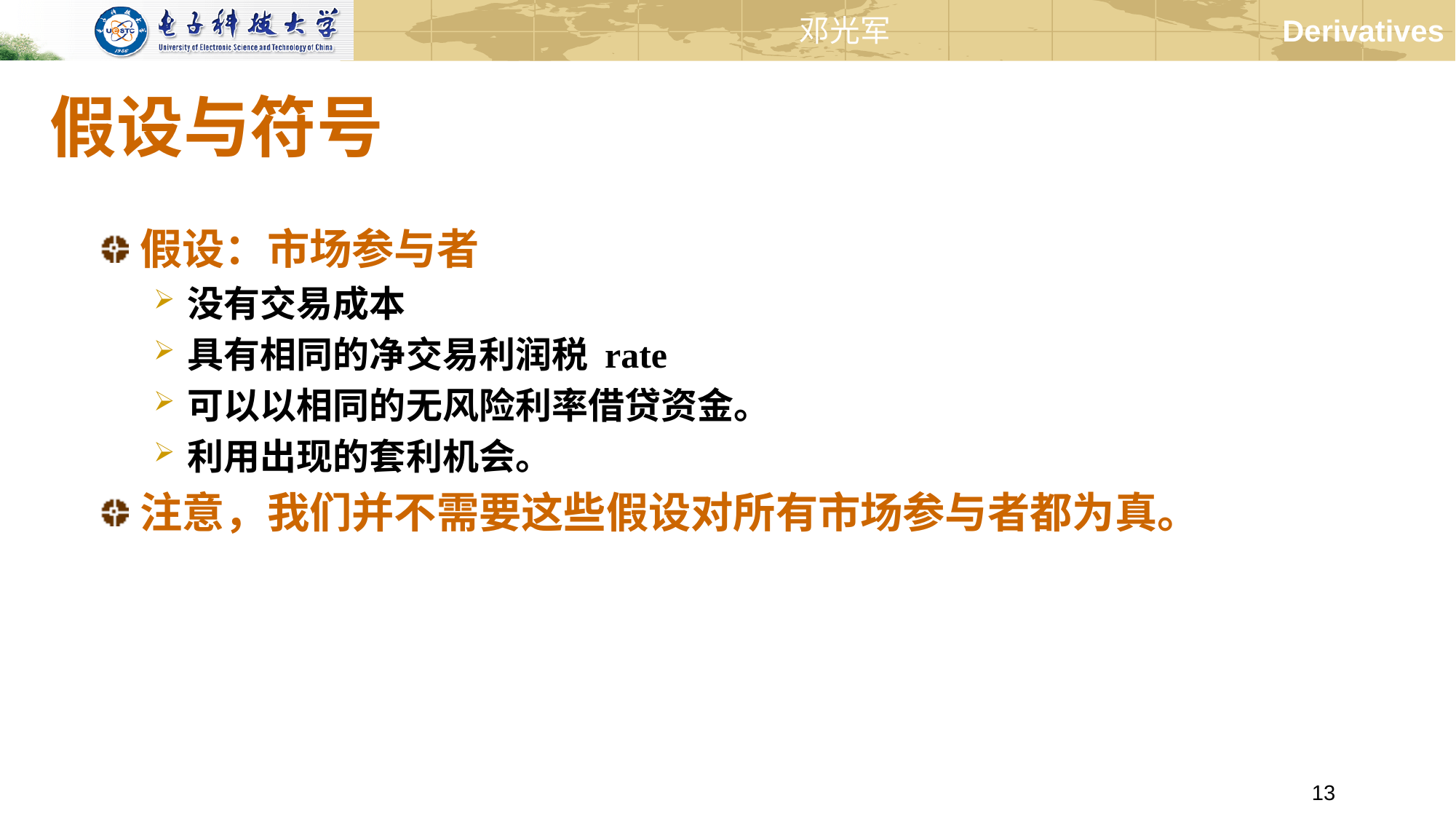

# 假设与符号
假设：市场参与者
没有交易成本
具有相同的净交易利润税 rate
可以以相同的无风险利率借贷资金。
利用出现的套利机会。
注意，我们并不需要这些假设对所有市场参与者都为真。